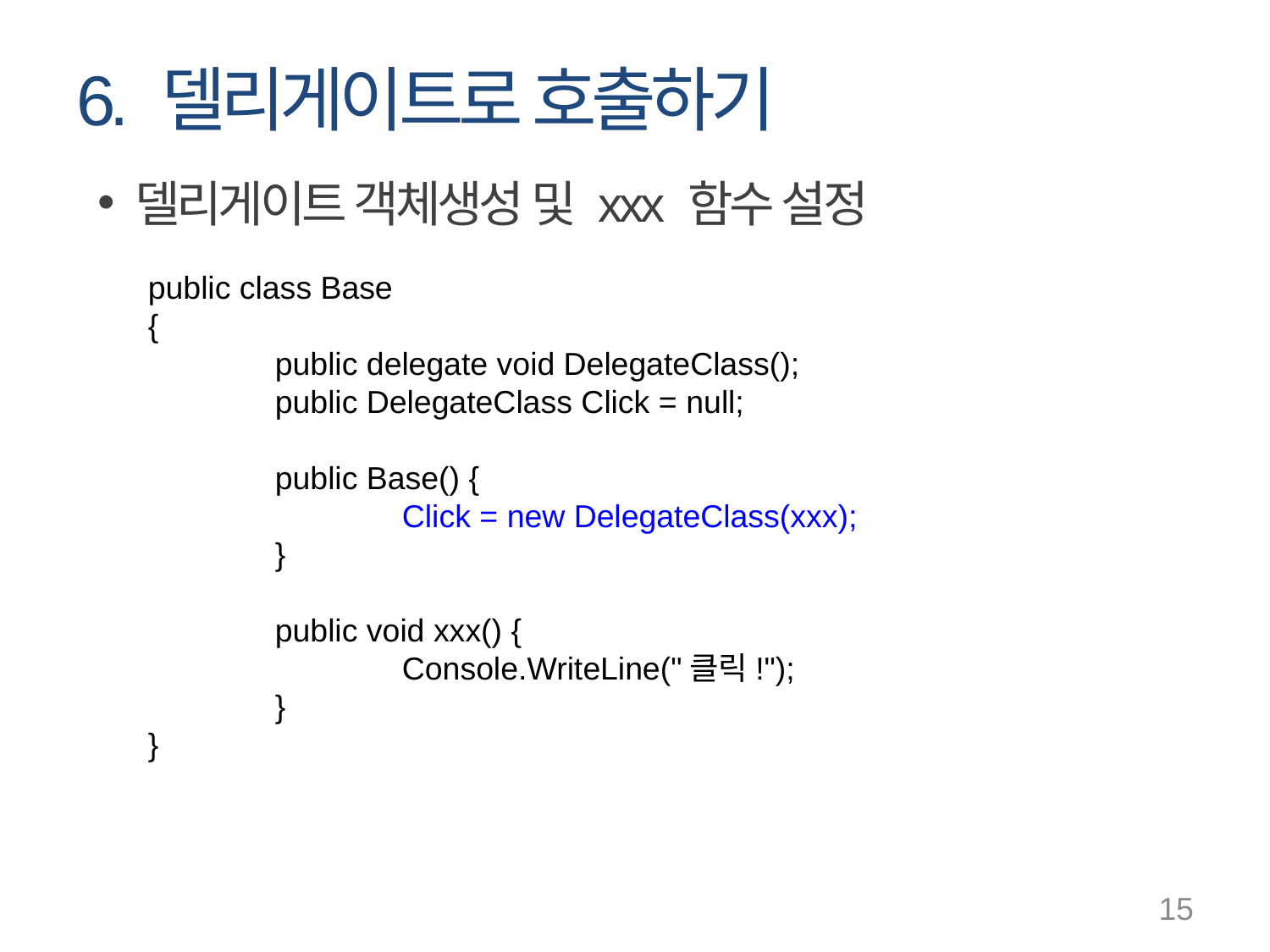

# 6. 델리게이트로 호출하기
델리게이트 객체생성 및 xxx 함수 설정
public class Base
{
	public delegate void DelegateClass();
	public DelegateClass Click = null;

	public Base() {
		Click = new DelegateClass(xxx);
	}

	public void xxx() {
		Console.WriteLine("클릭!");
	}
}
15